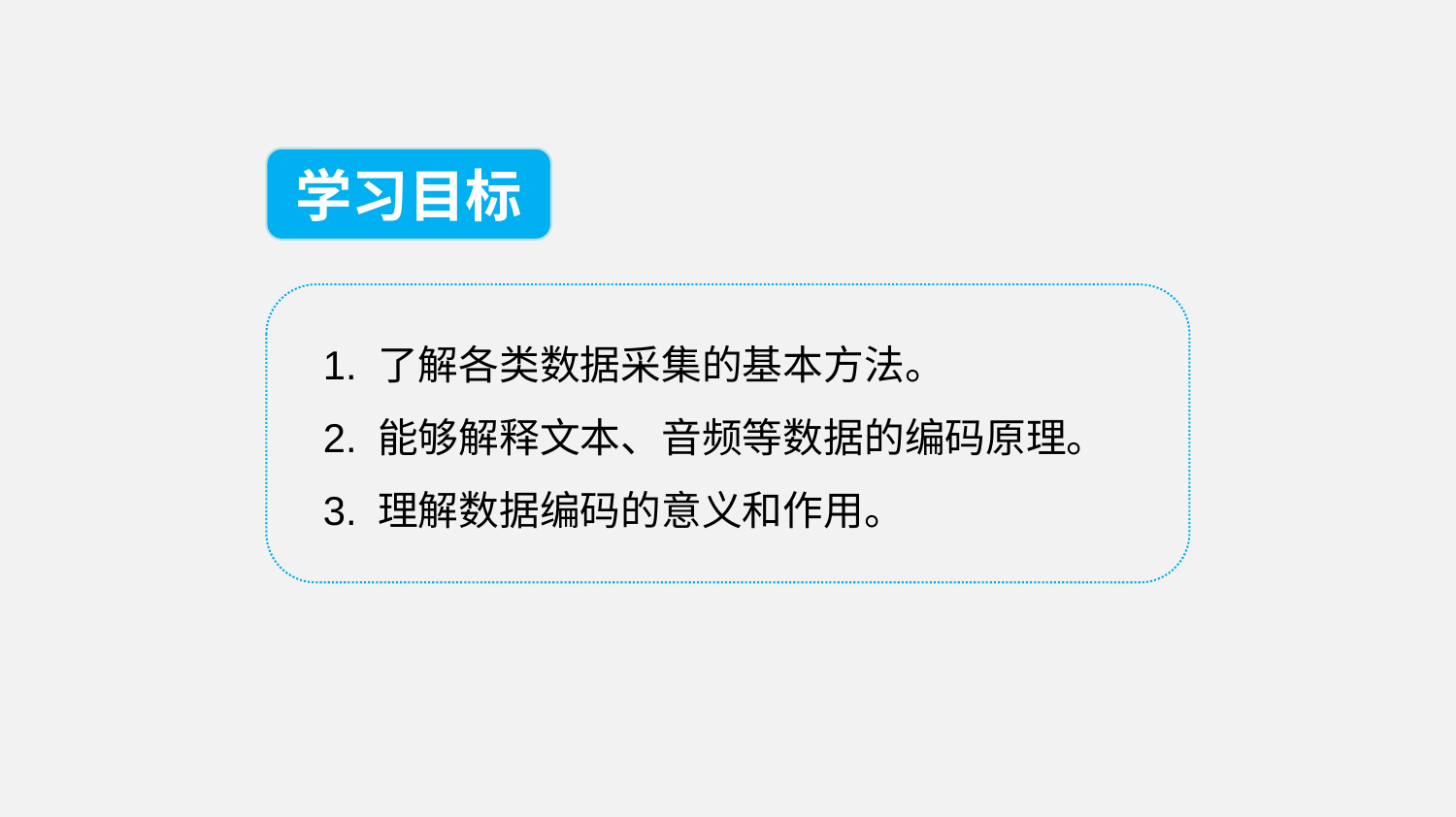

学习目标

1. 了解各类数据采集的基本方法。
2. 能够解释文本、音频等数据的编码原理。
3. 理解数据编码的意义和作用。